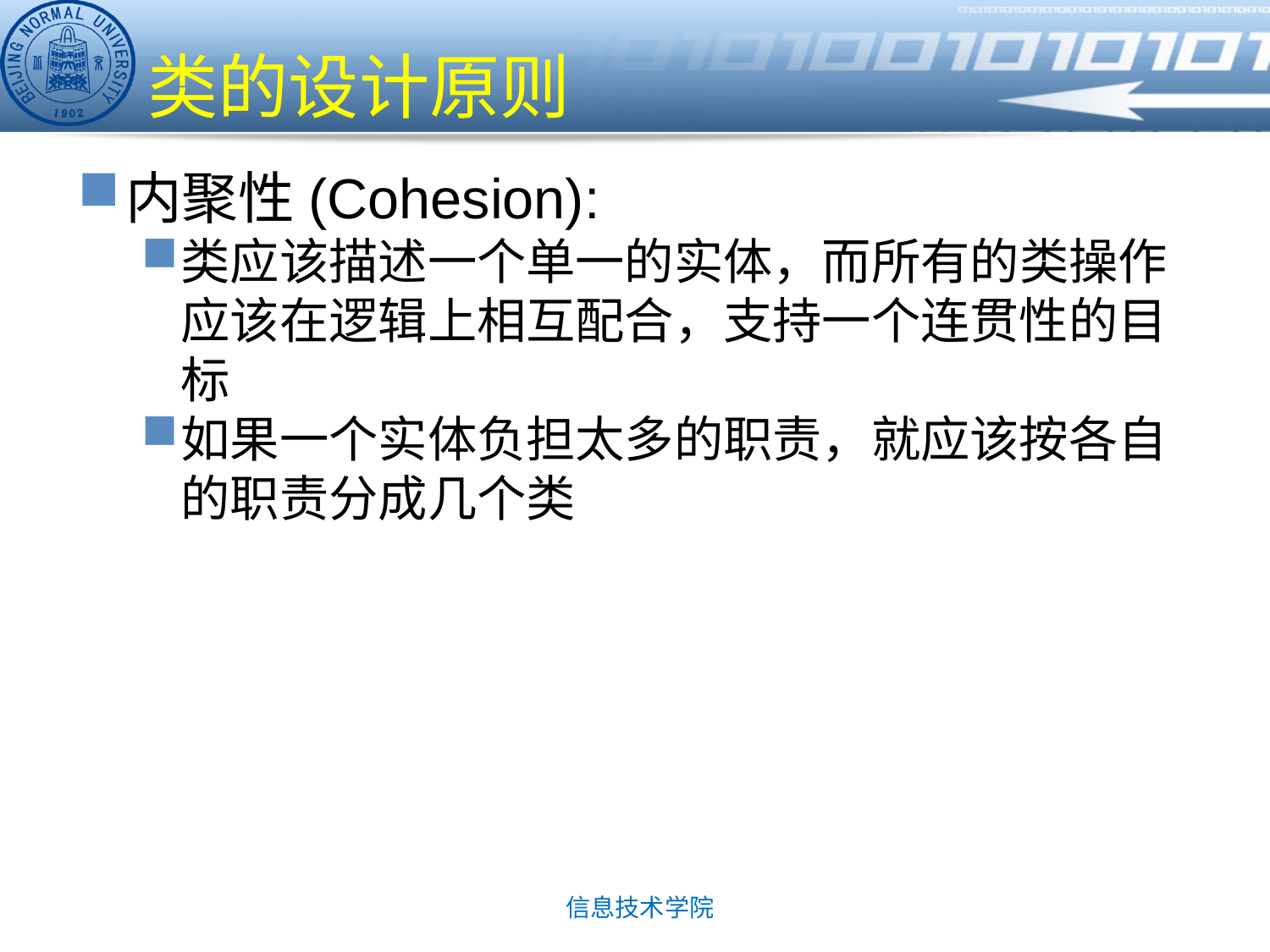

# 类的设计原则
内聚性(Cohesion):
类应该描述一个单一的实体，而所有的类操作应该在逻辑上相互配合，支持一个连贯性的目标
如果一个实体负担太多的职责，就应该按各自的职责分成几个类
27